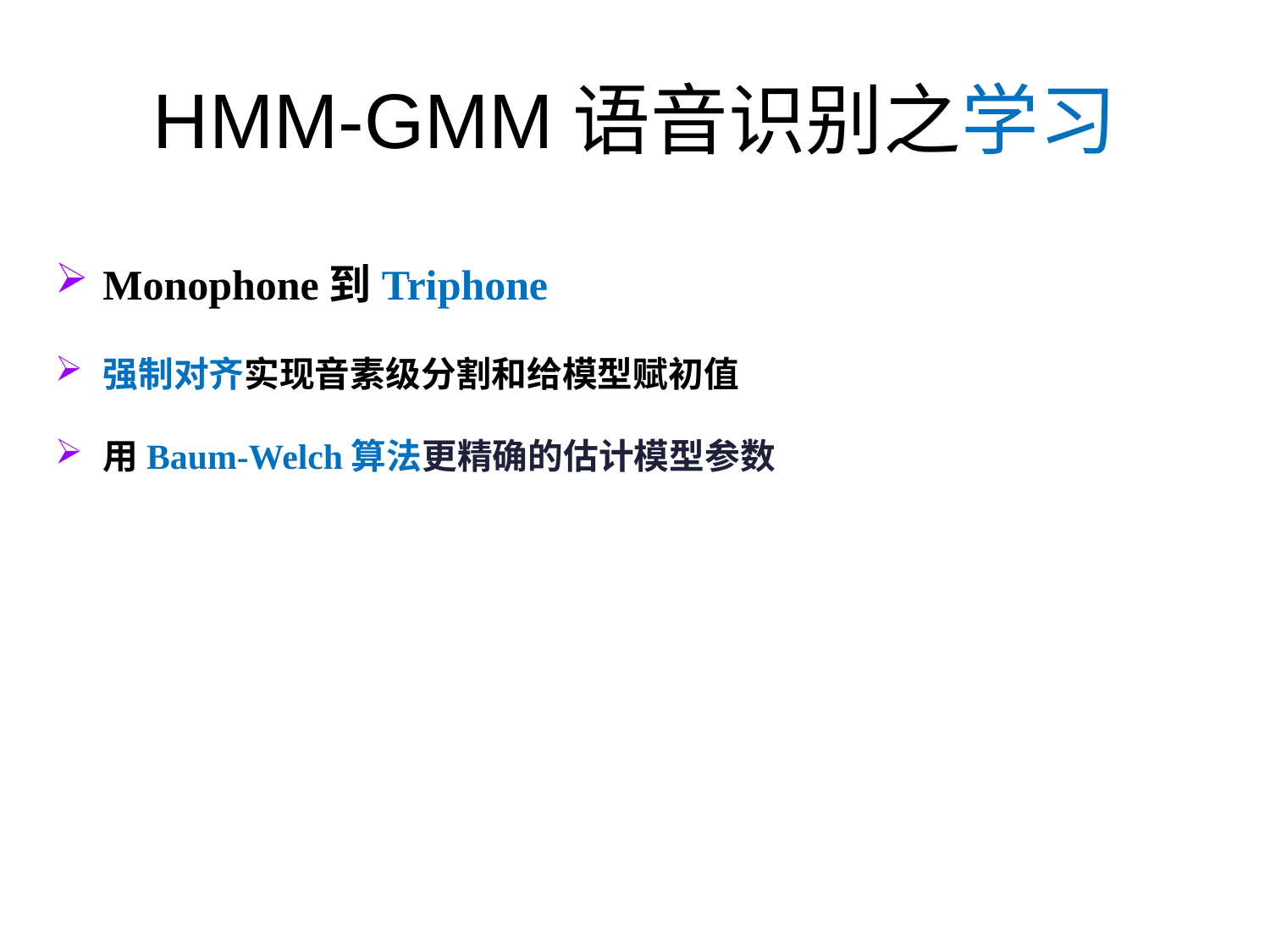

# HMM-GMM语音识别之学习
Monophone到Triphone
强制对齐实现音素级分割和给模型赋初值
用Baum-Welch算法更精确的估计模型参数